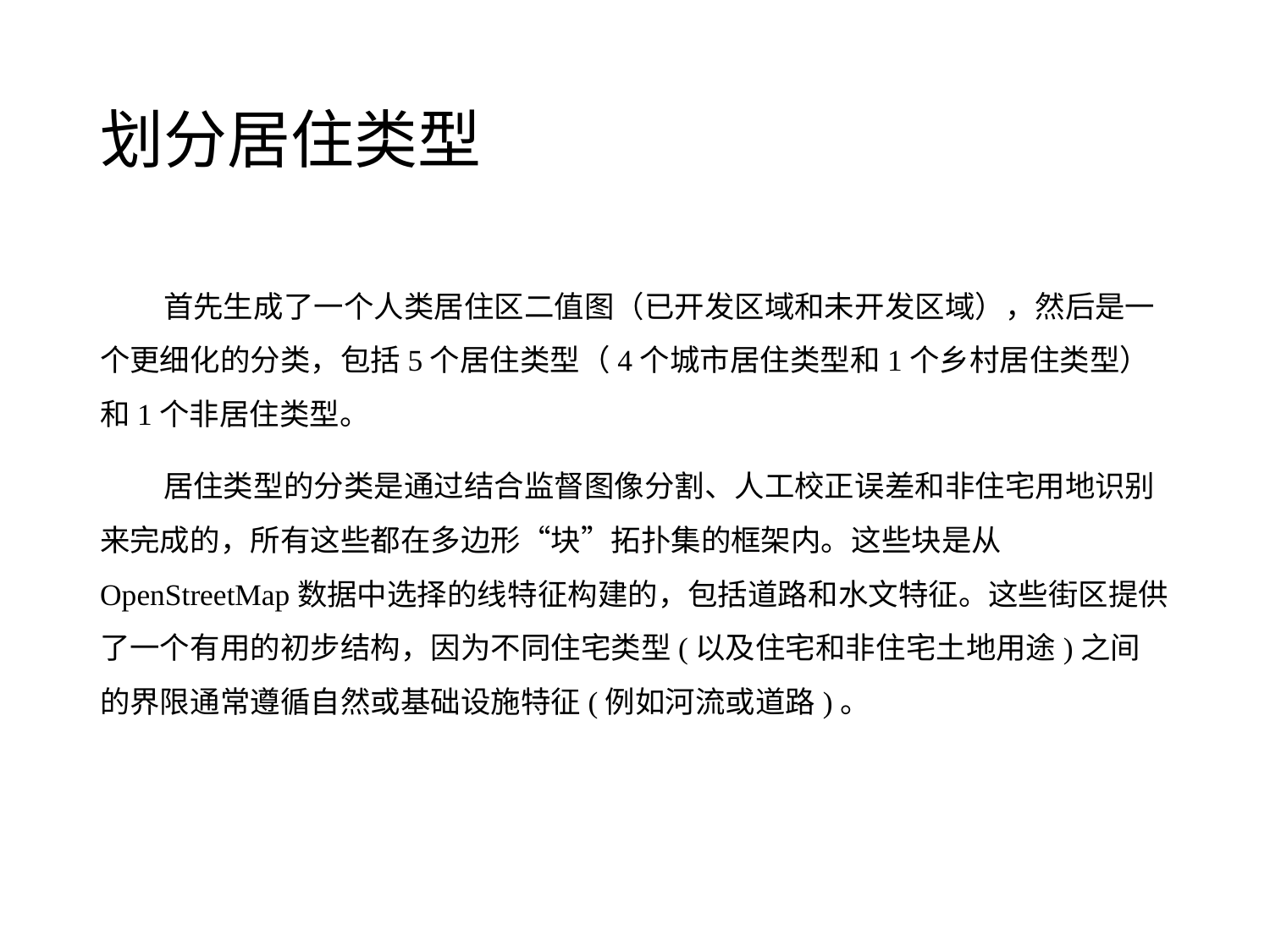

# 划分居住类型
首先生成了一个人类居住区二值图（已开发区域和未开发区域），然后是一个更细化的分类，包括5个居住类型（4个城市居住类型和1个乡村居住类型）和1个非居住类型。
居住类型的分类是通过结合监督图像分割、人工校正误差和非住宅用地识别来完成的，所有这些都在多边形“块”拓扑集的框架内。这些块是从OpenStreetMap数据中选择的线特征构建的，包括道路和水文特征。这些街区提供了一个有用的初步结构，因为不同住宅类型(以及住宅和非住宅土地用途)之间的界限通常遵循自然或基础设施特征(例如河流或道路)。